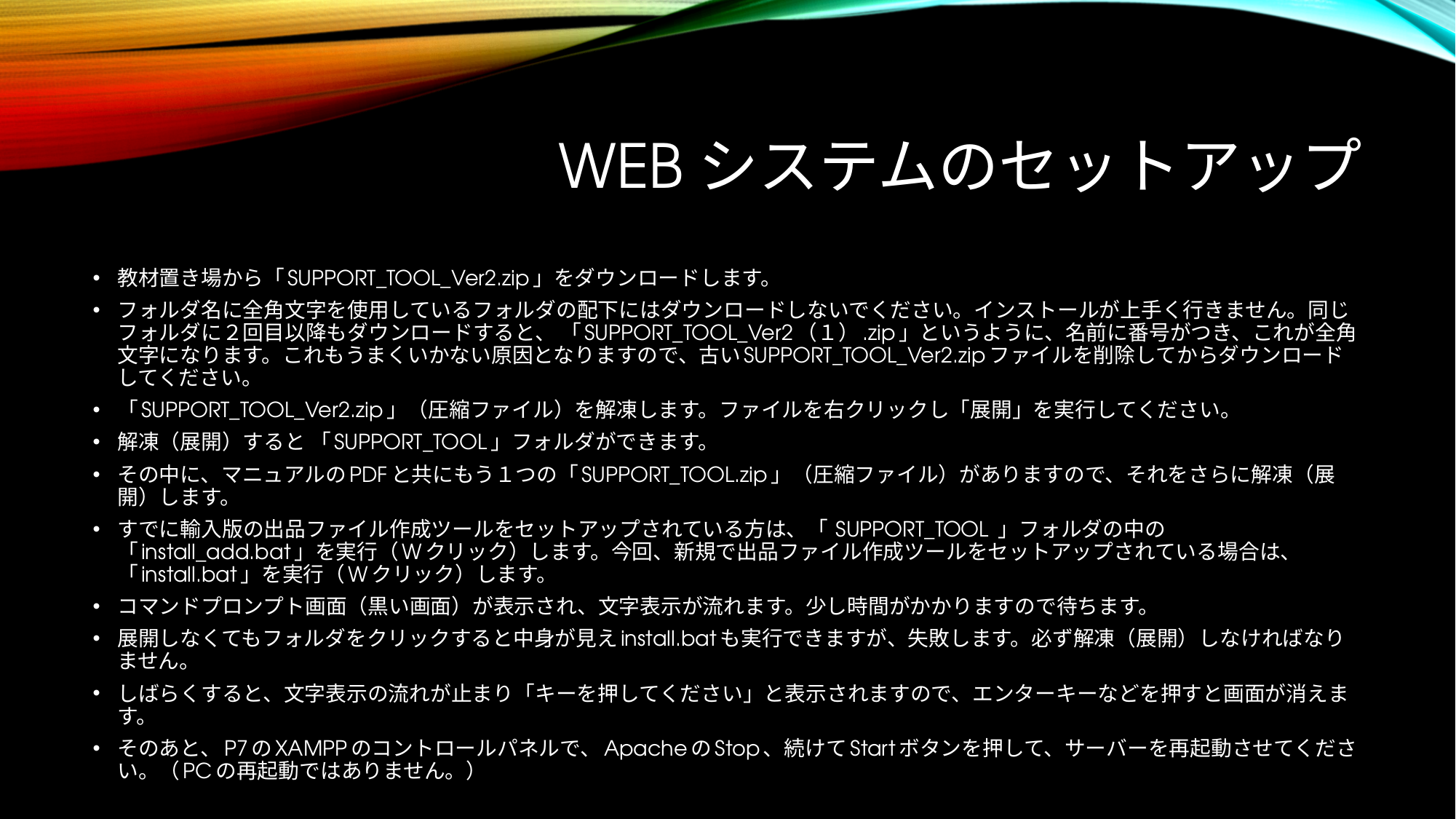

# WEBシステムのセットアップ
教材置き場から「SUPPORT_TOOL_Ver2.zip」をダウンロードします。
フォルダ名に全角文字を使用しているフォルダの配下にはダウンロードしないでください。インストールが上手く行きません。同じフォルダに２回目以降もダウンロードすると、 「SUPPORT_TOOL_Ver2（１）.zip」というように、名前に番号がつき、これが全角文字になります。これもうまくいかない原因となりますので、古いSUPPORT_TOOL_Ver2.zipファイルを削除してからダウンロードしてください。
「SUPPORT_TOOL_Ver2.zip」（圧縮ファイル）を解凍します。ファイルを右クリックし「展開」を実行してください。
解凍（展開）すると 「SUPPORT_TOOL」フォルダができます。
その中に、マニュアルのPDFと共にもう１つの「SUPPORT_TOOL.zip」（圧縮ファイル）がありますので、それをさらに解凍（展開）します。
すでに輸入版の出品ファイル作成ツールをセットアップされている方は、「 SUPPORT_TOOL 」フォルダの中の「install_add.bat」を実行（Wクリック）します。今回、新規で出品ファイル作成ツールをセットアップされている場合は、 「install.bat」を実行（Wクリック）します。
コマンドプロンプト画面（黒い画面）が表示され、文字表示が流れます。少し時間がかかりますので待ちます。
展開しなくてもフォルダをクリックすると中身が見えinstall.batも実行できますが、失敗します。必ず解凍（展開）しなければなりません。
しばらくすると、文字表示の流れが止まり「キーを押してください」と表示されますので、エンターキーなどを押すと画面が消えます。
そのあと、P7のXAMPPのコントロールパネルで、ApacheのStop、続けてStartボタンを押して、サーバーを再起動させてください。（PCの再起動ではありません。）